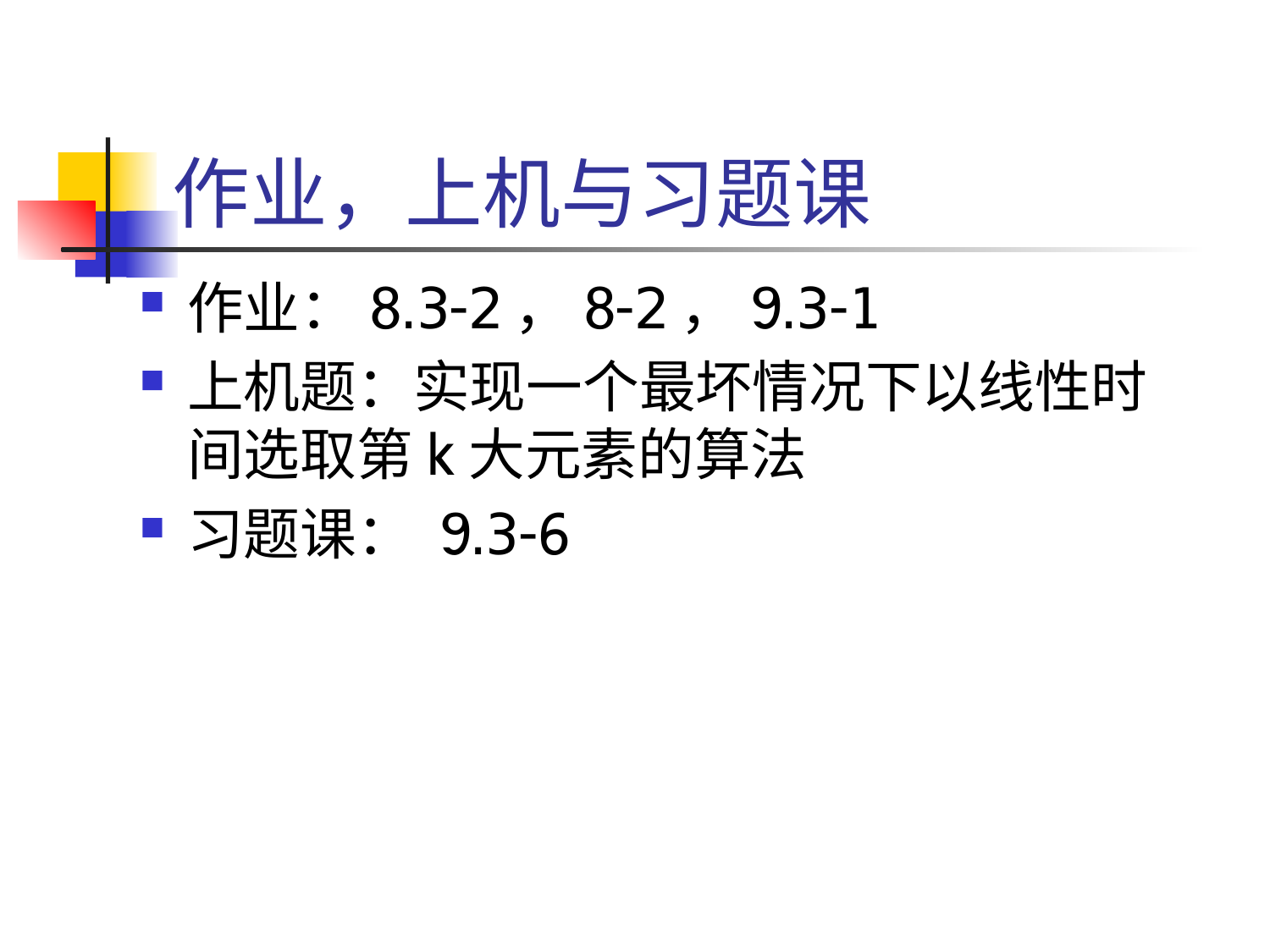

# 作业，上机与习题课
作业：8.3-2，8-2，9.3-1
上机题：实现一个最坏情况下以线性时间选取第k大元素的算法
习题课： 9.3-6